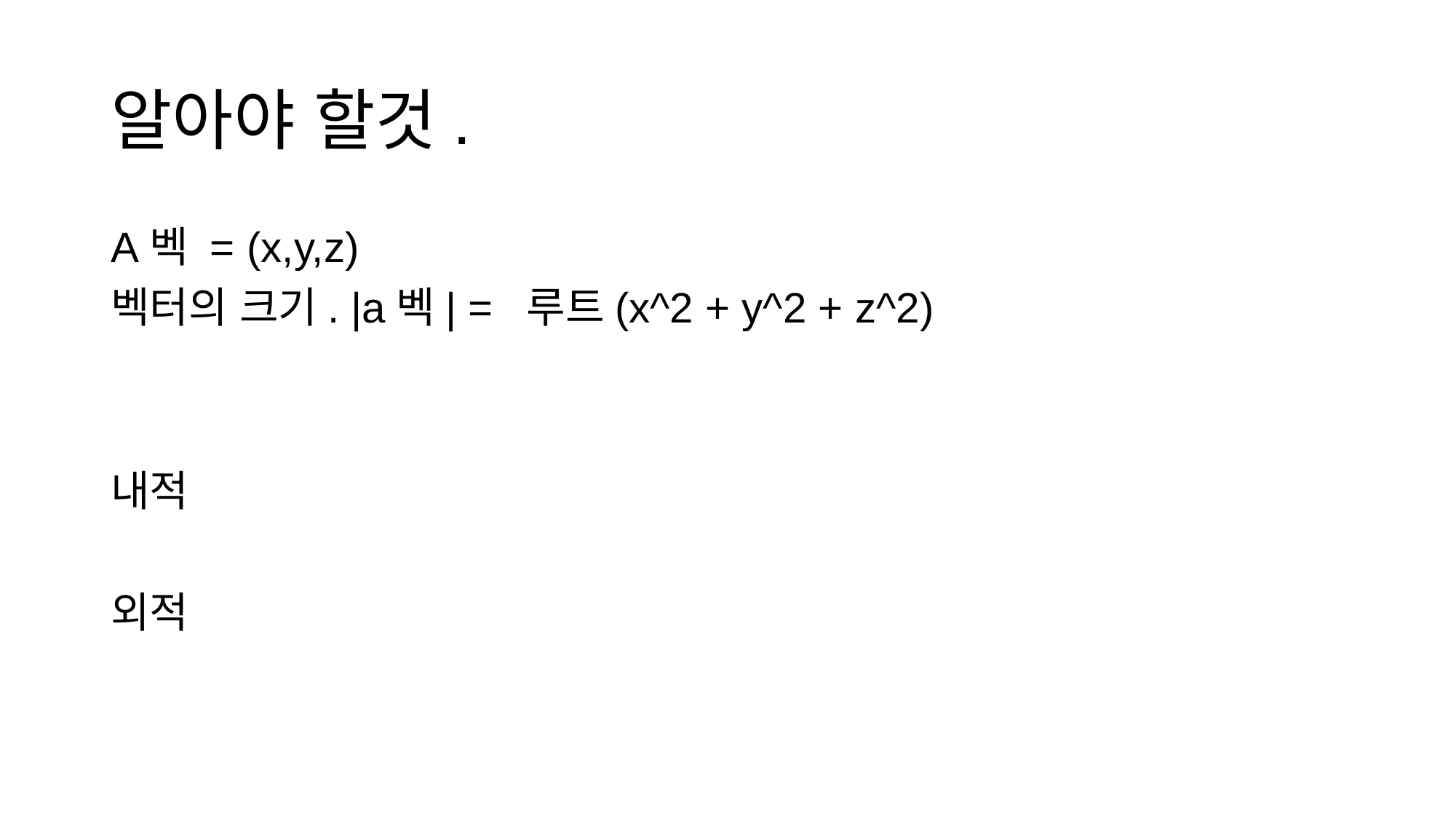

# 알아야 할것.
A벡 = (x,y,z)
벡터의 크기. |a벡| =  루트(x^2 + y^2 + z^2)

내적

외적